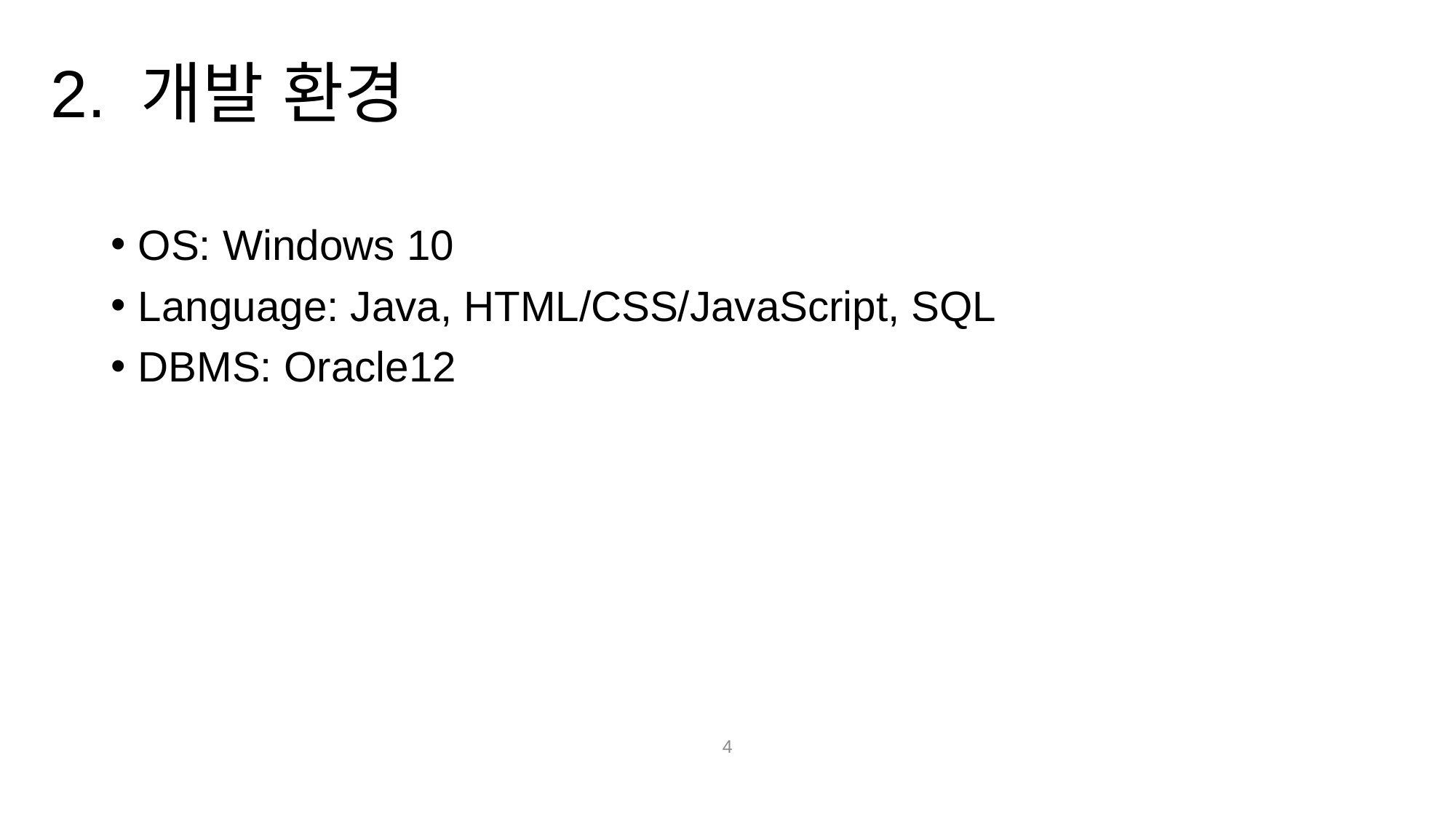

2. 개발 환경
OS: Windows 10
Language: Java, HTML/CSS/JavaScript, SQL
DBMS: Oracle12

4